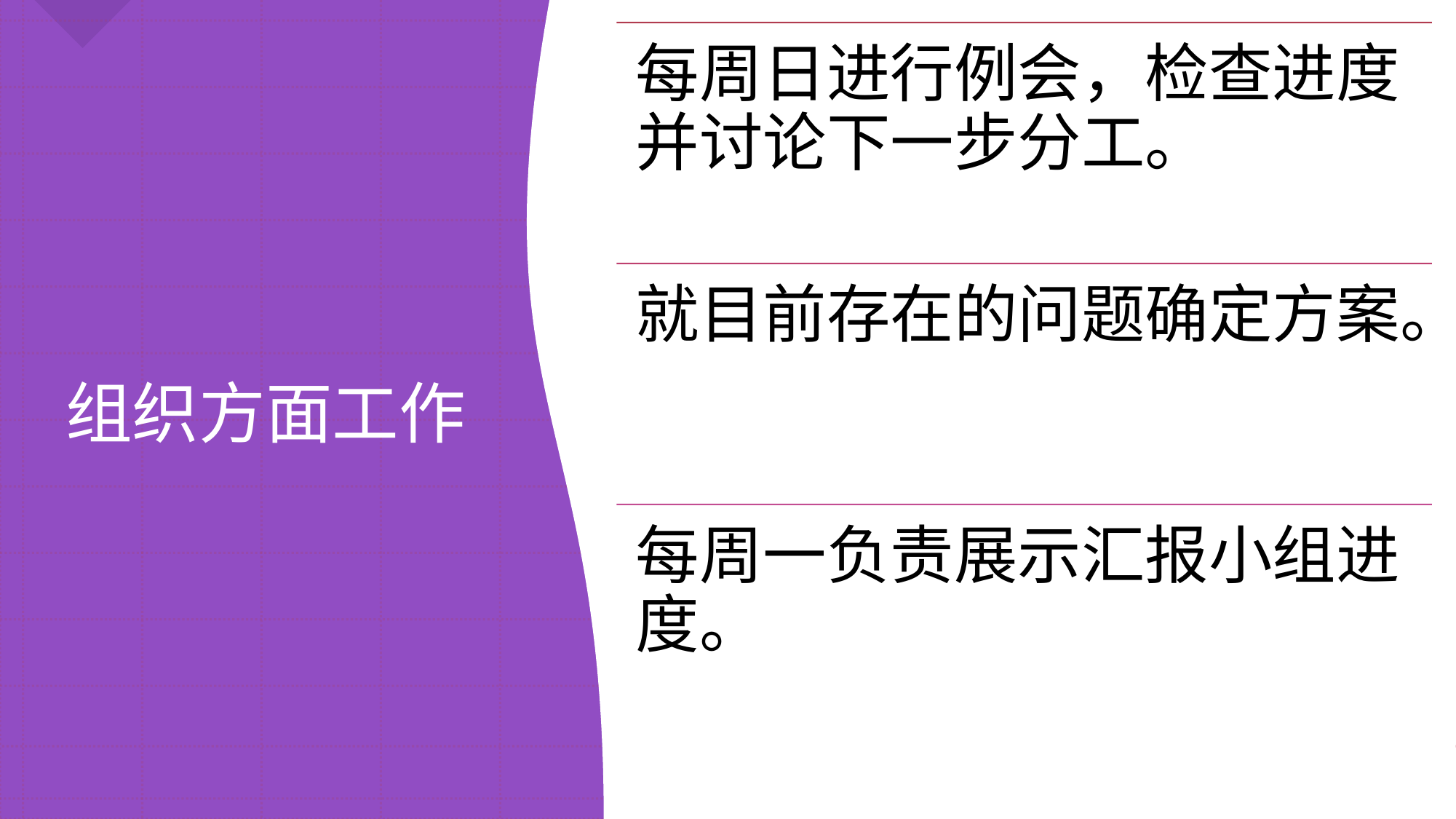

每周日进行例会，检查进度并讨论下一步分工。
就目前存在的问题确定方案。
每周一负责展示汇报小组进度。
# 组织方面工作